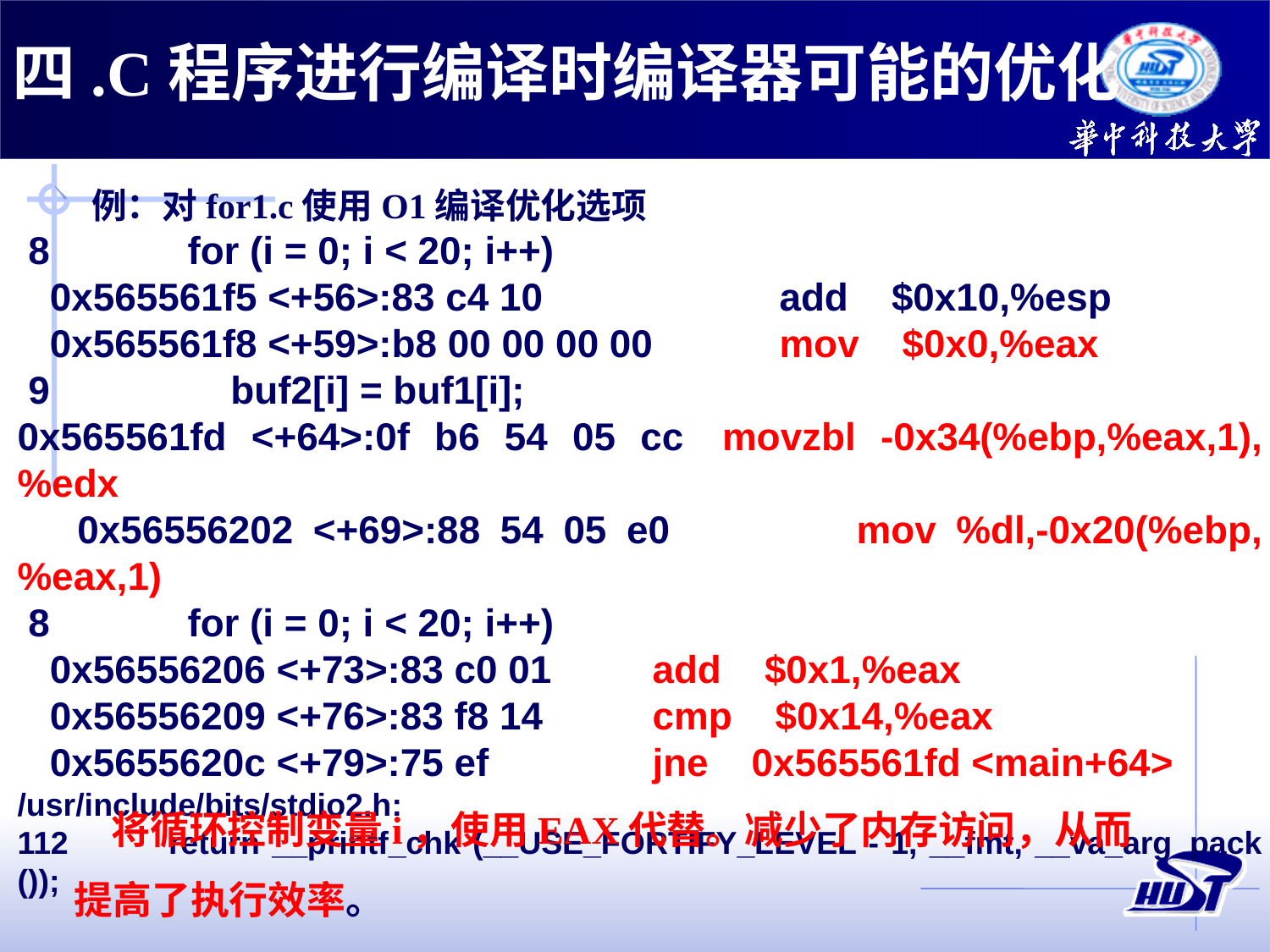

四.C程序进行编译时编译器可能的优化
例：对for1.c使用O1编译优化选项
 8	    for (i = 0; i < 20; i++)
   0x565561f5 <+56>:83 c4 10		add    $0x10,%esp
   0x565561f8 <+59>:b8 00 00 00 00	mov    $0x0,%eax
 9	        buf2[i] = buf1[i];
0x565561fd <+64>:0f b6 54 05 cc	movzbl -0x34(%ebp,%eax,1),%edx
   0x56556202 <+69>:88 54 05 e0	       mov %dl,-0x20(%ebp,%eax,1)
 8	    for (i = 0; i < 20; i++)
   0x56556206 <+73>:83 c0 01	add    $0x1,%eax
   0x56556209 <+76>:83 f8 14	cmp    $0x14,%eax
   0x5655620c <+79>:75 ef		jne    0x565561fd <main+64>
/usr/include/bits/stdio2.h:
112	  return __printf_chk (__USE_FORTIFY_LEVEL - 1, __fmt, __va_arg_pack ());

将循环控制变量i，使用EAX代替。减少了内存访问，从而提高了执行效率。